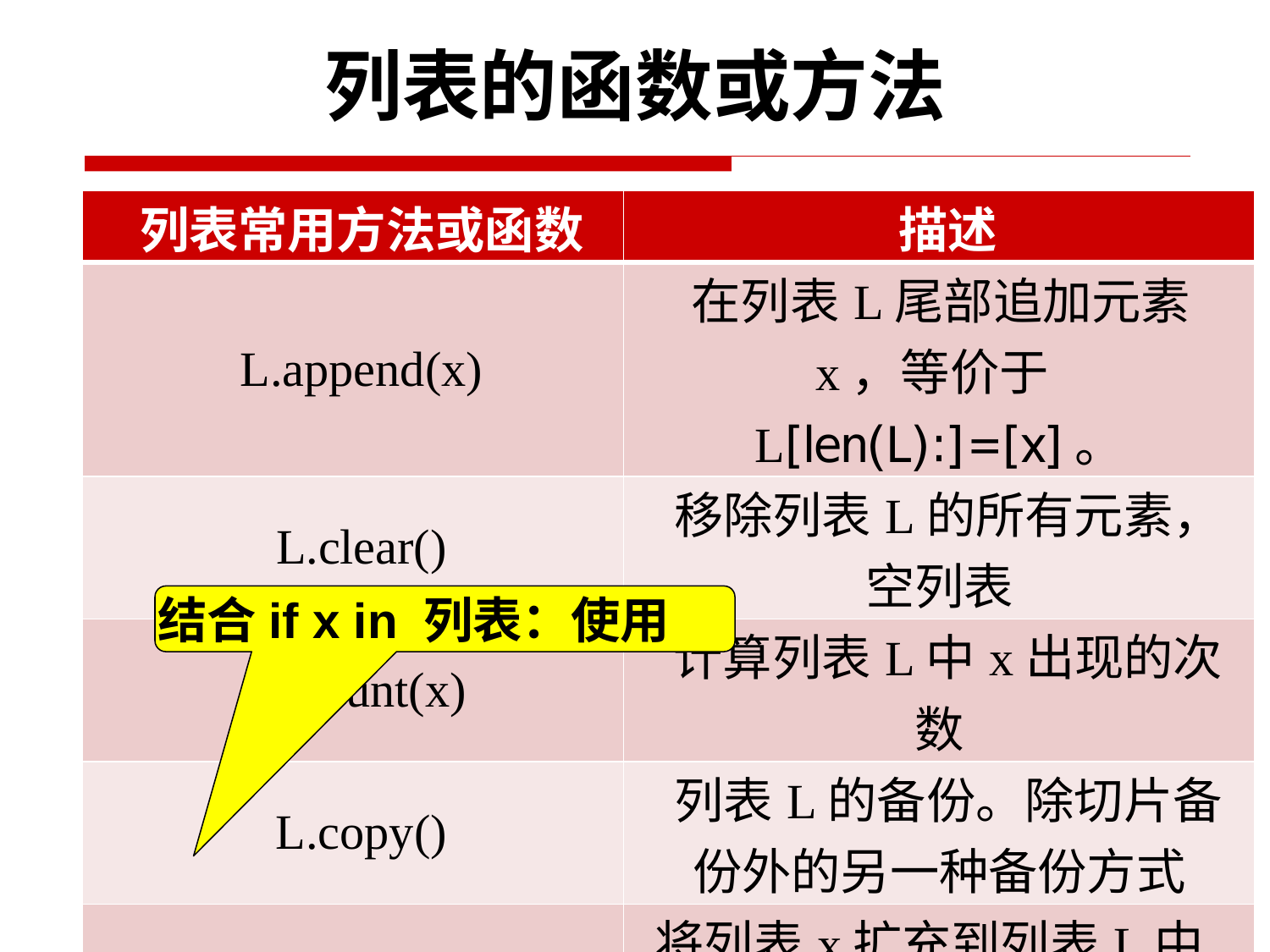

# 列表的函数或方法
| 列表常用方法或函数 | 描述 |
| --- | --- |
| L.append(x) | 在列表L尾部追加元素x，等价于L[len(L):]=[x]。 |
| L.clear() | 移除列表L的所有元素，空列表 |
| L.count(x) | 计算列表L中x出现的次数 |
| L.copy() | 列表L的备份。除切片备份外的另一种备份方式 |
| L.extend(x) | 将列表x扩充到列表L中,等价于L[len(L):]=x或L+x |
| L.index(value[,start[,stop]]) | 计算在指定范围内value的下标。找不到抛出异常 |
结合if x in 列表：使用
16